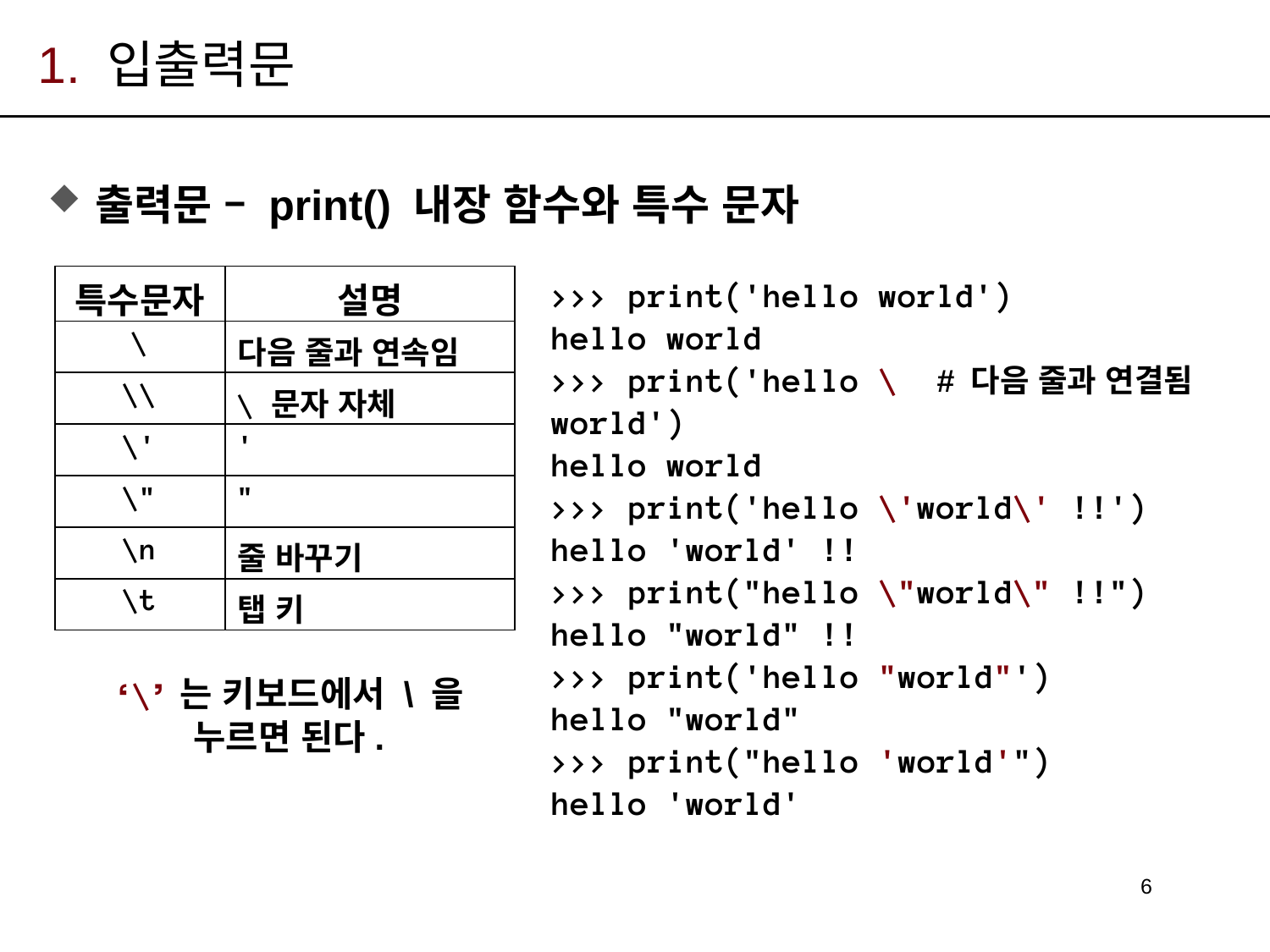

# 1. 입출력문
출력문 – print() 내장 함수와 특수 문자

| 특수문자 | 설명 |
| --- | --- |
| \ | 다음 줄과 연속임 |
| \\ | \ 문자 자체 |
| \' | ' |
| \" | " |
| \n | 줄 바꾸기 |
| \t | 탭 키 |
>>> print('hello world')
hello world
>>> print('hello \  # 다음 줄과 연결됨
world')
hello world
>>> print('hello \'world\' !!')
hello 'world' !!
>>> print("hello \"world\" !!")
hello "world" !!
>>> print('hello "world"')
hello "world"
>>> print("hello 'world'")
hello 'world'
‘\’는 키보드에서 \ 을 누르면 된다.
6